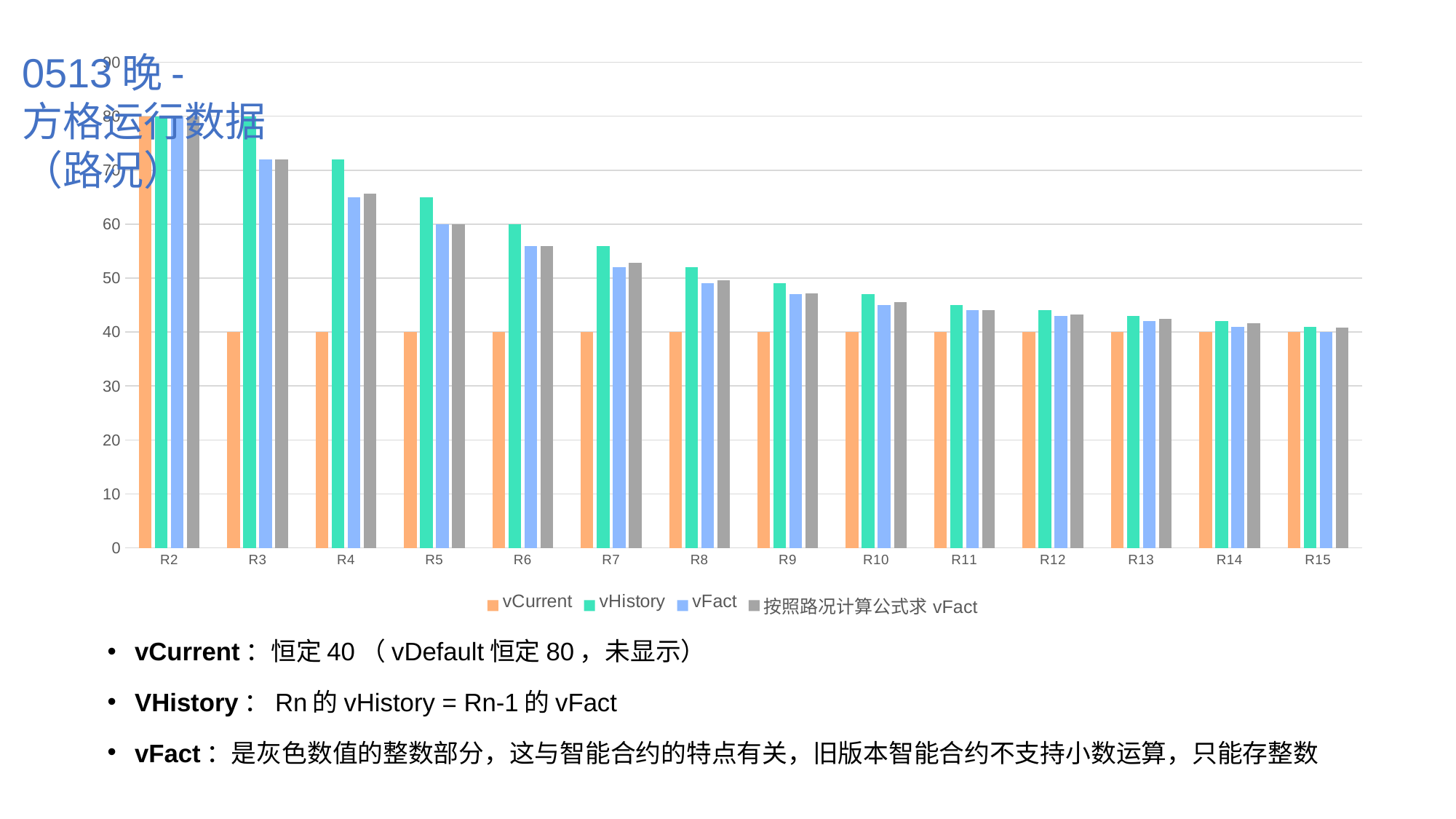

# 0513晚- 方格运行数据 （路况）

### Chart

| Category | vCurrent | vHistory | vFact | 按照路况计算公式求vFact |
|---|---|---|---|---|
| R2 | 80.0 | 80.0 | 80.0 | 80.0 |
| R3 | 40.0 | 80.0 | 72.0 | 72.0 |
| R4 | 40.0 | 72.0 | 65.0 | 65.6 |
| R5 | 40.0 | 65.0 | 60.0 | 60.0 |
| R6 | 40.0 | 60.0 | 56.0 | 56.0 |
| R7 | 40.0 | 56.0 | 52.0 | 52.8 |
| R8 | 40.0 | 52.0 | 49.0 | 49.6 |
| R9 | 40.0 | 49.0 | 47.0 | 47.2 |
| R10 | 40.0 | 47.0 | 45.0 | 45.6 |
| R11 | 40.0 | 45.0 | 44.0 | 44.0 |
| R12 | 40.0 | 44.0 | 43.0 | 43.2 |
| R13 | 40.0 | 43.0 | 42.0 | 42.4 |
| R14 | 40.0 | 42.0 | 41.0 | 41.6 |
| R15 | 40.0 | 41.0 | 40.0 | 40.8 |
vCurrent：恒定40（vDefault恒定80，未显示）
VHistory：Rn的vHistory = Rn-1的vFact
vFact：是灰色数值的整数部分，这与智能合约的特点有关，旧版本智能合约不支持小数运算，只能存整数